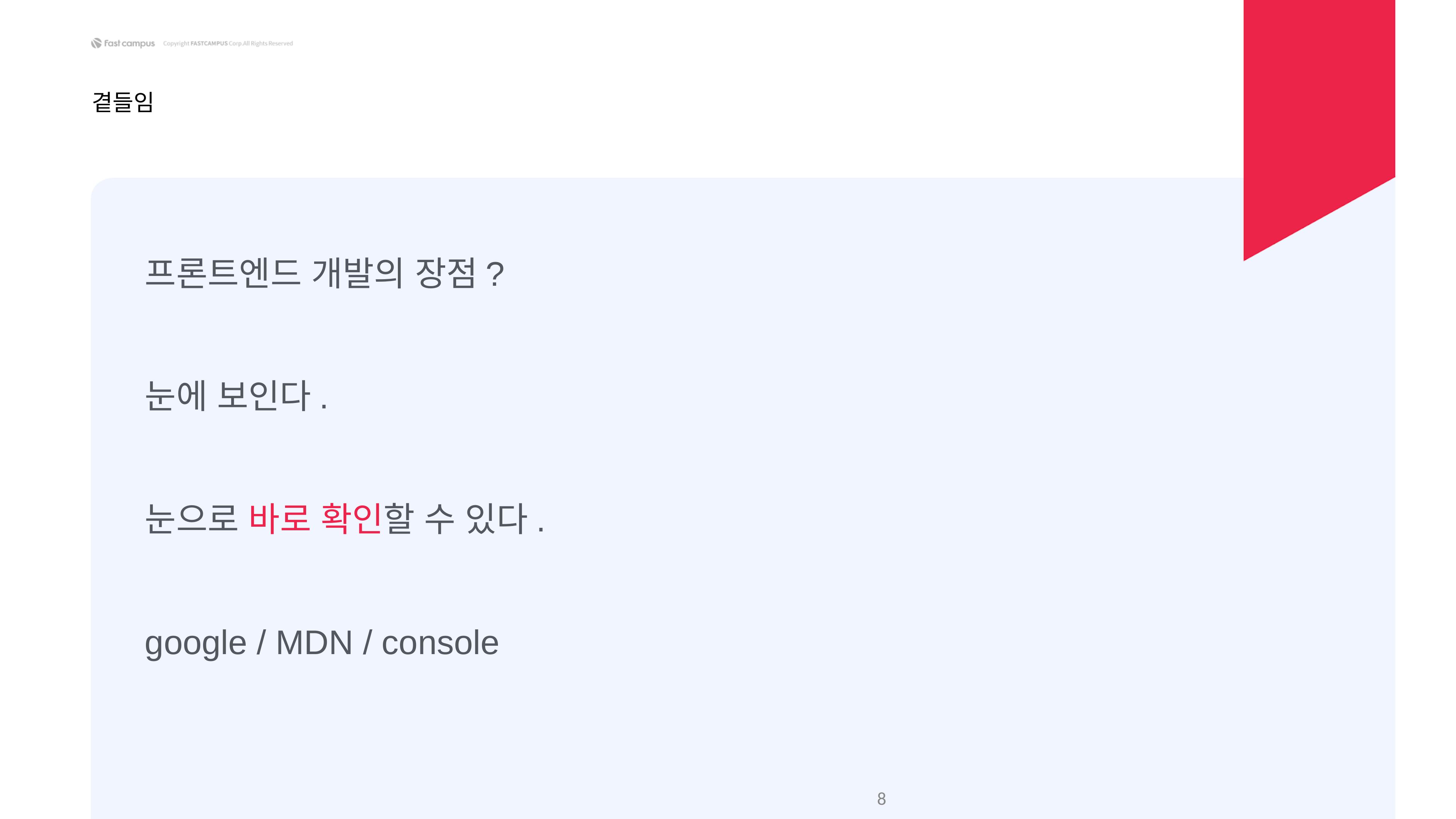

곁들임
프론트엔드 개발의 장점?

눈에 보인다.

눈으로 바로 확인할 수 있다.

google / MDN / console
8